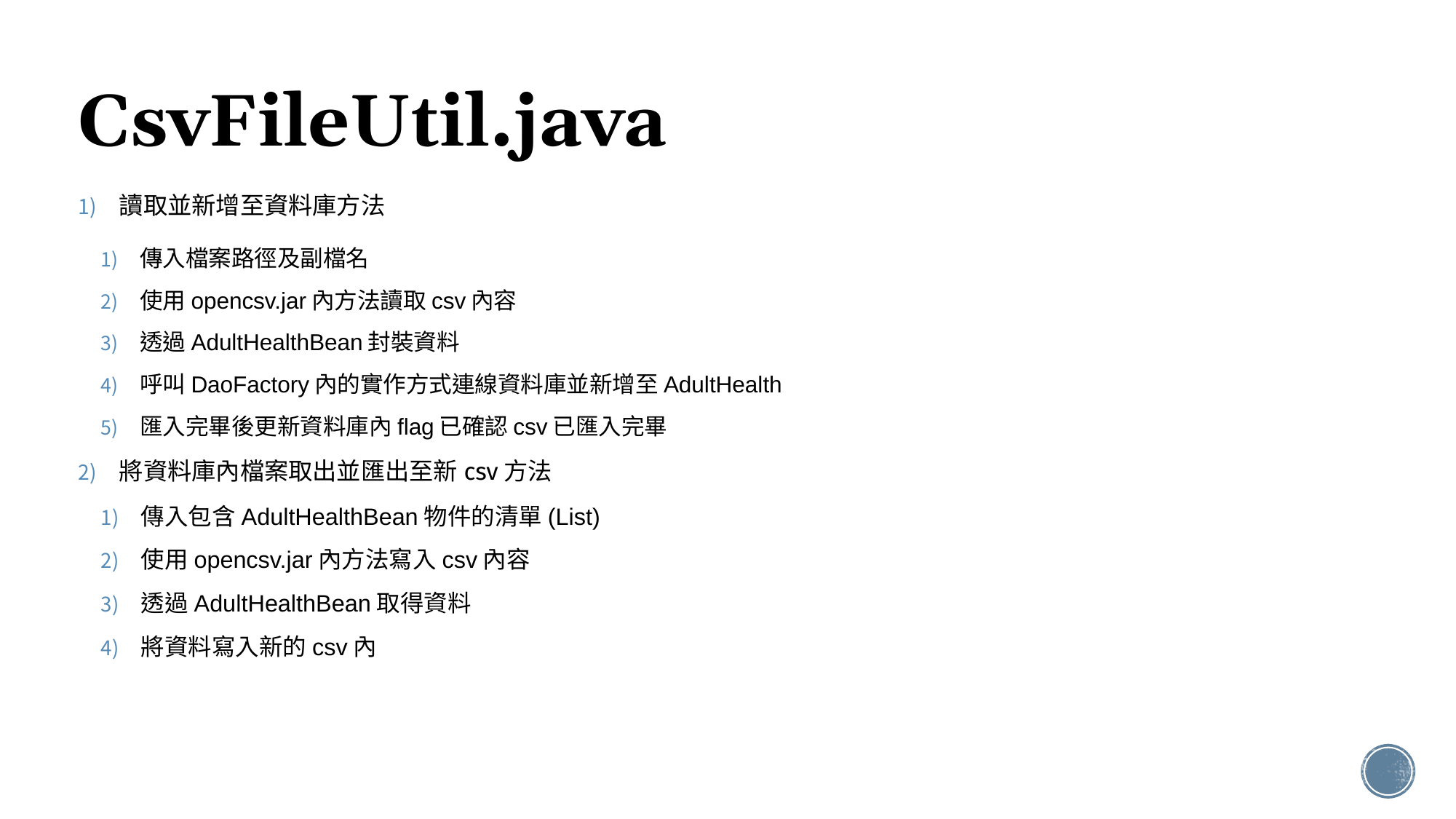

CsvFileUtil.java
讀取並新增至資料庫方法

將資料庫內檔案取出並匯出至新csv方法

傳入檔案路徑及副檔名
使用opencsv.jar內方法讀取csv內容
透過AdultHealthBean封裝資料
呼叫DaoFactory內的實作方式連線資料庫並新增至AdultHealth
匯入完畢後更新資料庫內flag已確認csv已匯入完畢

傳入包含AdultHealthBean物件的清單(List)
使用opencsv.jar內方法寫入csv內容
透過AdultHealthBean取得資料
將資料寫入新的csv內